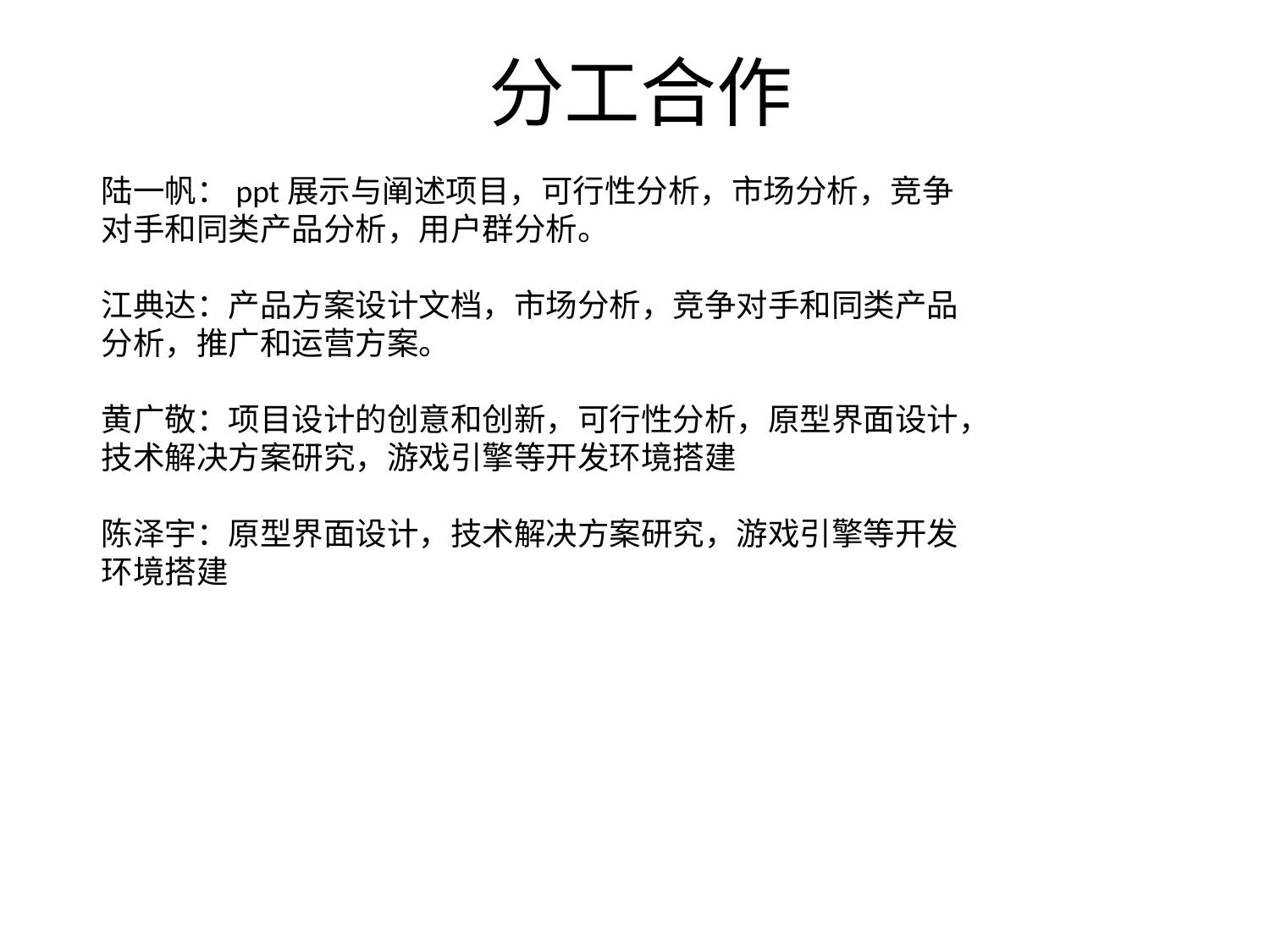

# 分工合作
陆一帆：ppt展示与阐述项目，可行性分析，市场分析，竞争对手和同类产品分析，用户群分析。

江典达：产品方案设计文档，市场分析，竞争对手和同类产品分析，推广和运营方案。

黄广敬：项目设计的创意和创新，可行性分析，原型界面设计，技术解决方案研究，游戏引擎等开发环境搭建

陈泽宇：原型界面设计，技术解决方案研究，游戏引擎等开发环境搭建